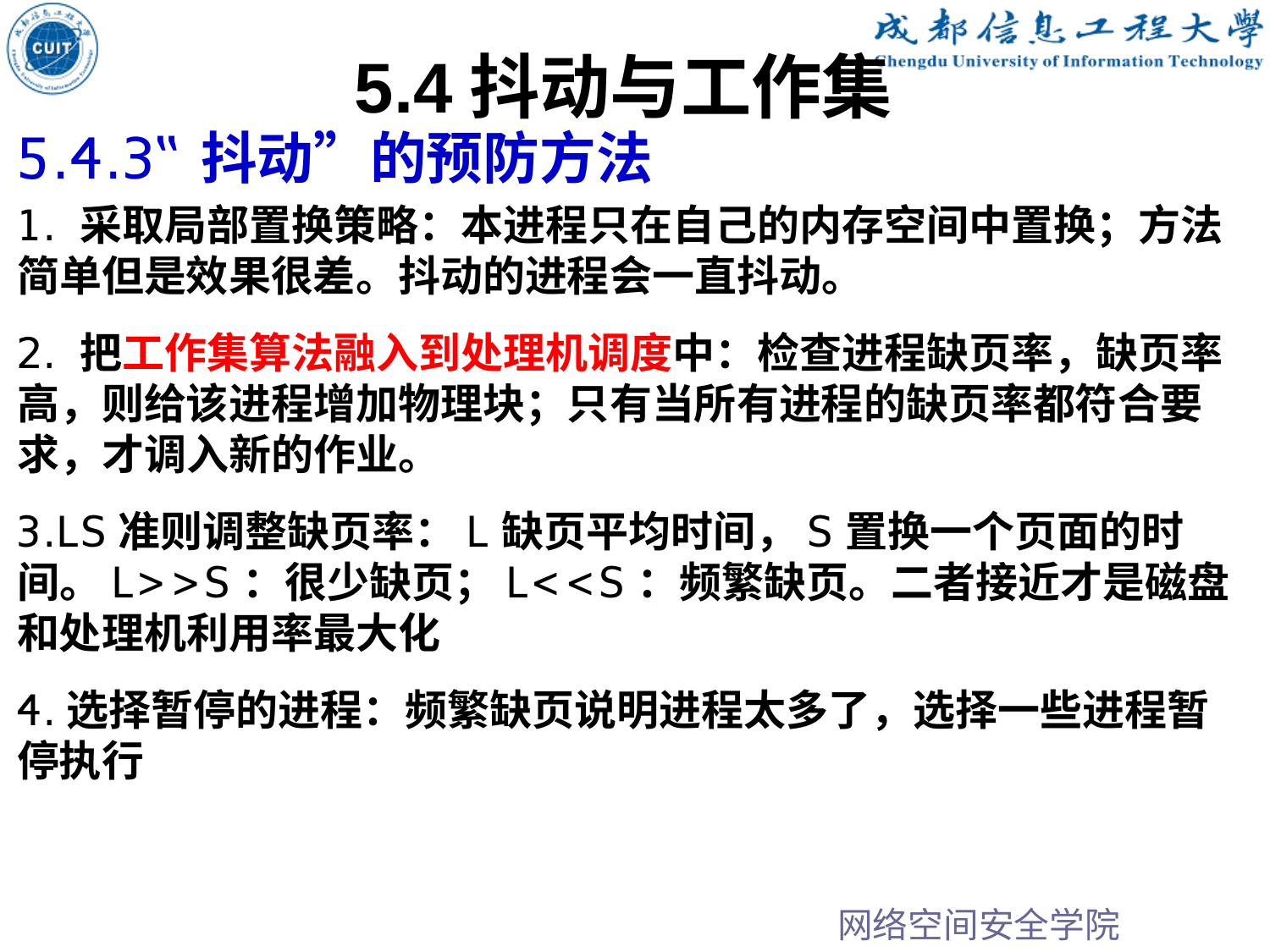

5.4抖动与工作集
5.4.3“抖动”的预防方法
1. 采取局部置换策略：本进程只在自己的内存空间中置换；方法简单但是效果很差。抖动的进程会一直抖动。
2. 把工作集算法融入到处理机调度中：检查进程缺页率，缺页率高，则给该进程增加物理块；只有当所有进程的缺页率都符合要求，才调入新的作业。
3.LS准则调整缺页率：L缺页平均时间，S置换一个页面的时间。L>>S：很少缺页；L<<S：频繁缺页。二者接近才是磁盘和处理机利用率最大化
4.选择暂停的进程：频繁缺页说明进程太多了，选择一些进程暂停执行